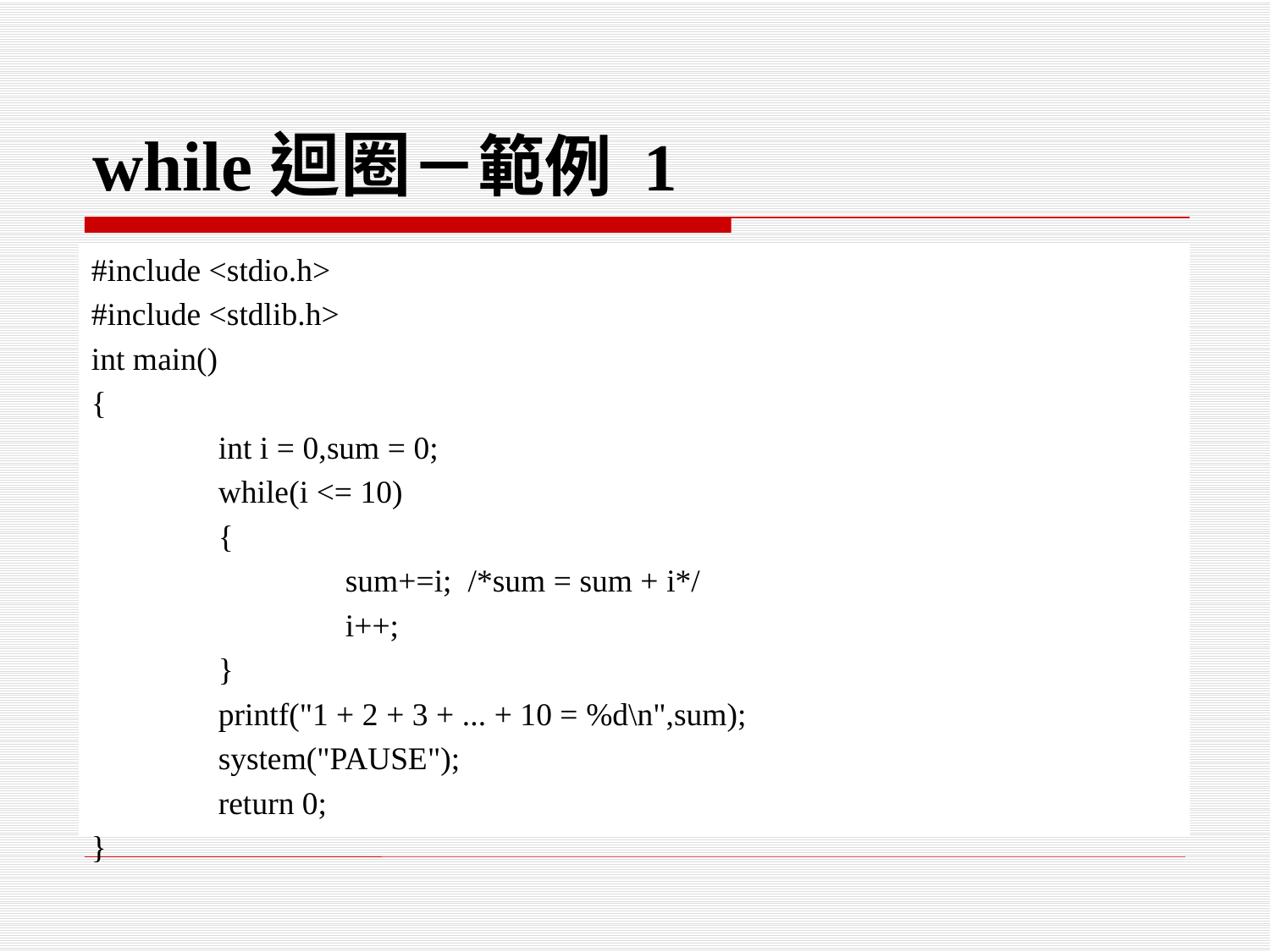

# while迴圈－範例 1
#include <stdio.h>
#include <stdlib.h>
int main()
{
	int i = 0,sum = 0;
	while(i <= 10)
	{
		sum+=i;  /*sum = sum + i*/
		i++;
	}
	printf("1 + 2 + 3 + ... + 10 = %d\n",sum);
	system("PAUSE");
	return 0;
}